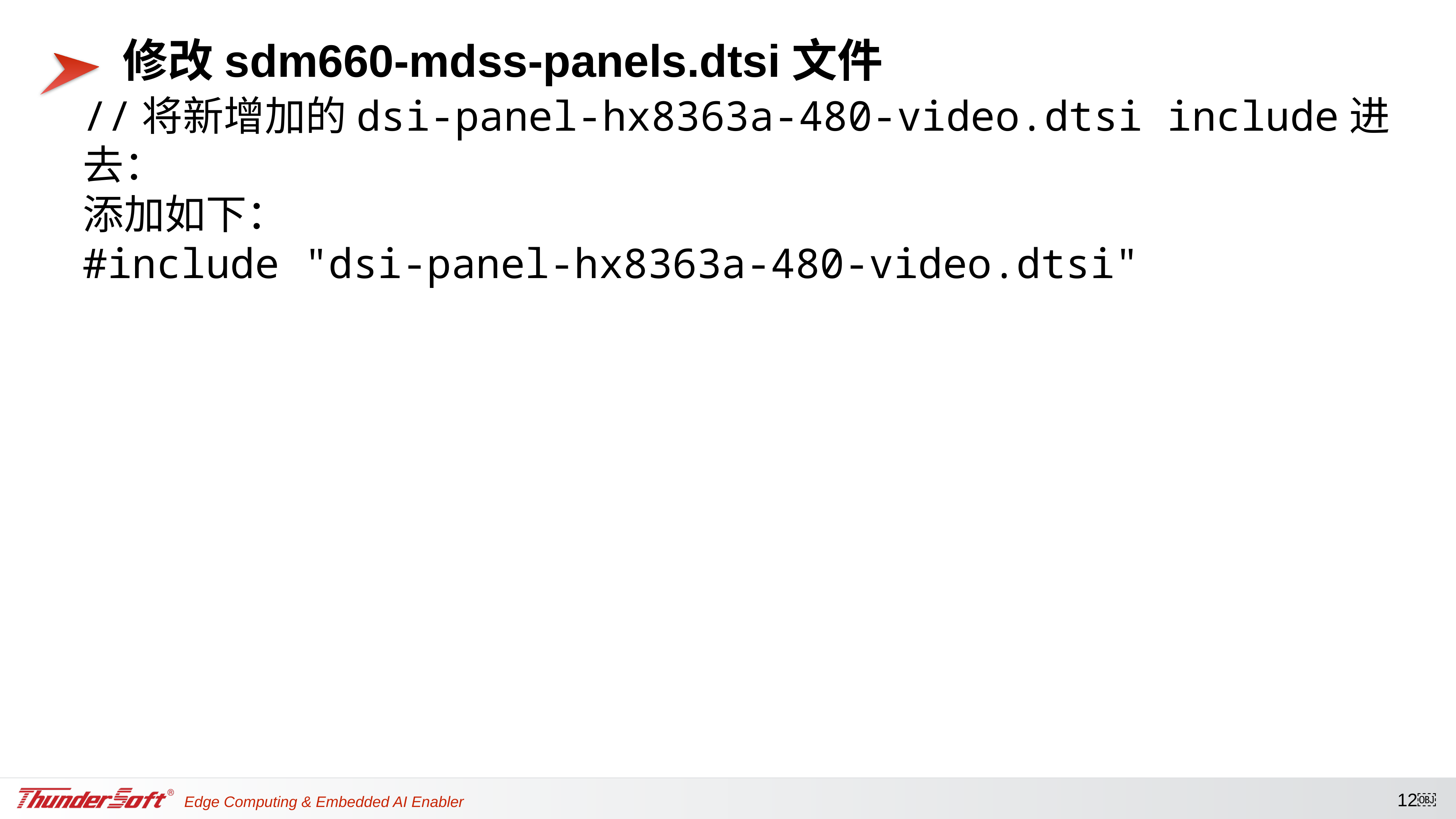

# 修改sdm660-mdss-panels.dtsi文件
//将新增加的dsi-panel-hx8363a-480-video.dtsi include进去：
添加如下：
#include "dsi-panel-hx8363a-480-video.dtsi"